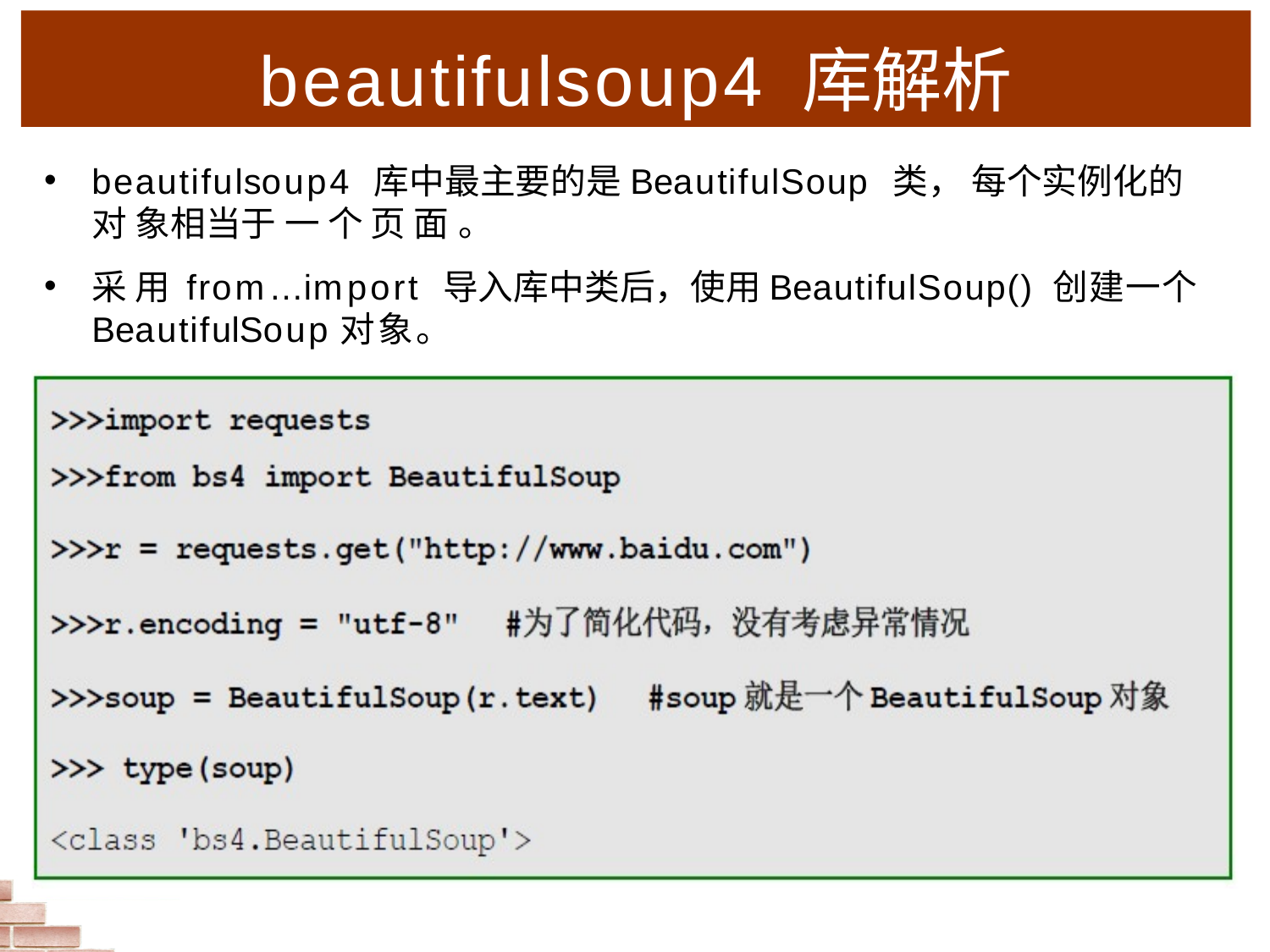

beautifulsoup4 库解析
beautifulsoup4 库中最主要的是BeautifulSoup 类， 每个实例化的对 象相当于 一 个 页 面 。
采 用 from…import 导入库中类后，使用BeautifulSoup() 创建一个BeautifulSoup对象。